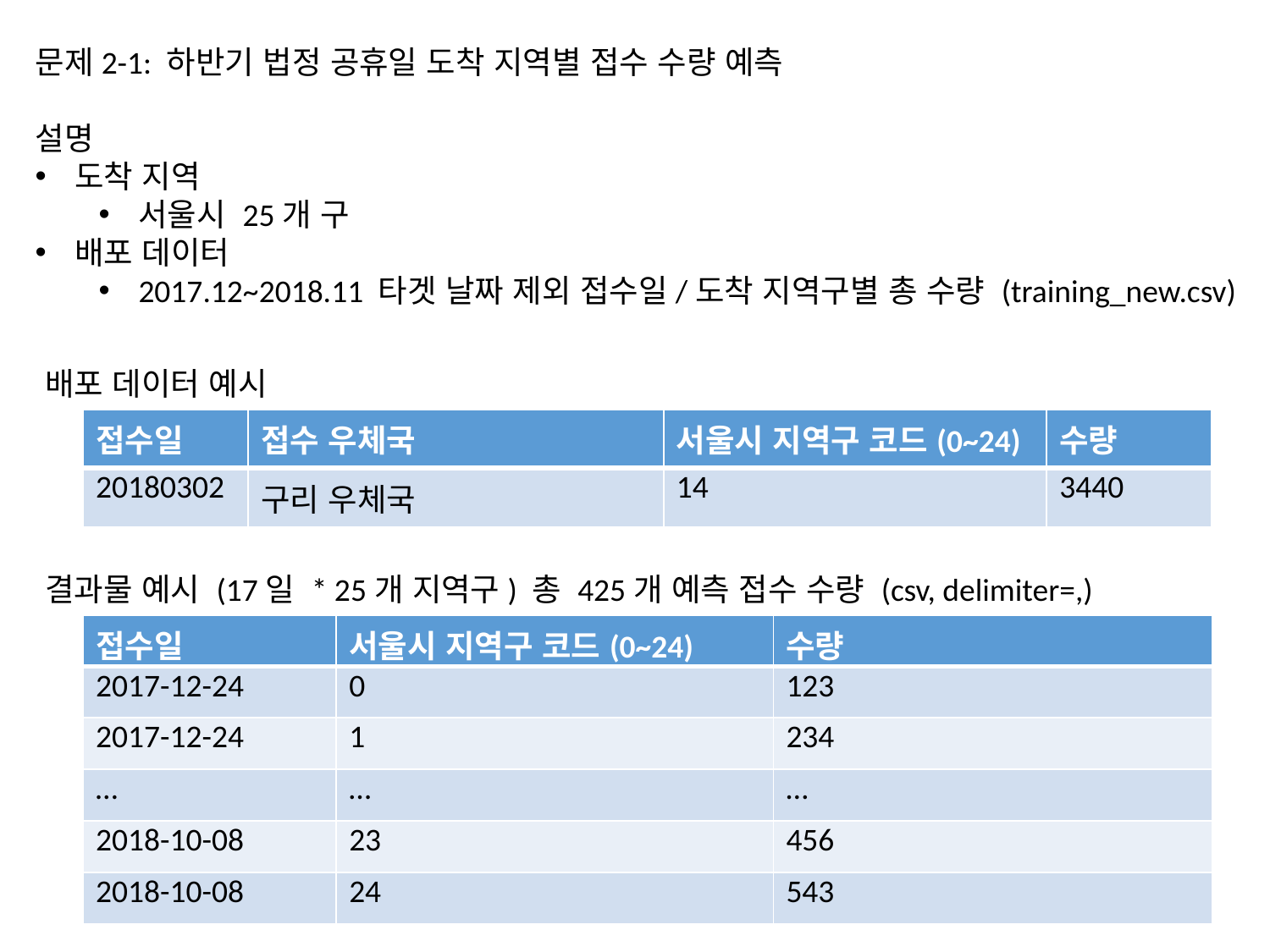

문제2-1: 하반기 법정 공휴일 도착 지역별 접수 수량 예측

설명
도착 지역
서울시 25개 구
배포 데이터
2017.12~2018.11 타겟 날짜 제외 접수일/도착 지역구별 총 수량 (training_new.csv)
배포 데이터 예시
| 접수일 | 접수 우체국 | 서울시 지역구 코드(0~24) | 수량 |
| --- | --- | --- | --- |
| 20180302 | 구리 우체국 | 14 | 3440 |
결과물 예시 (17일 * 25개 지역구) 총 425개 예측 접수 수량 (csv, delimiter=,)
| 접수일 | 서울시 지역구 코드(0~24) | 수량 |
| --- | --- | --- |
| 2017-12-24 | 0 | 123 |
| 2017-12-24 | 1 | 234 |
| … | … | … |
| 2018-10-08 | 23 | 456 |
| 2018-10-08 | 24 | 543 |